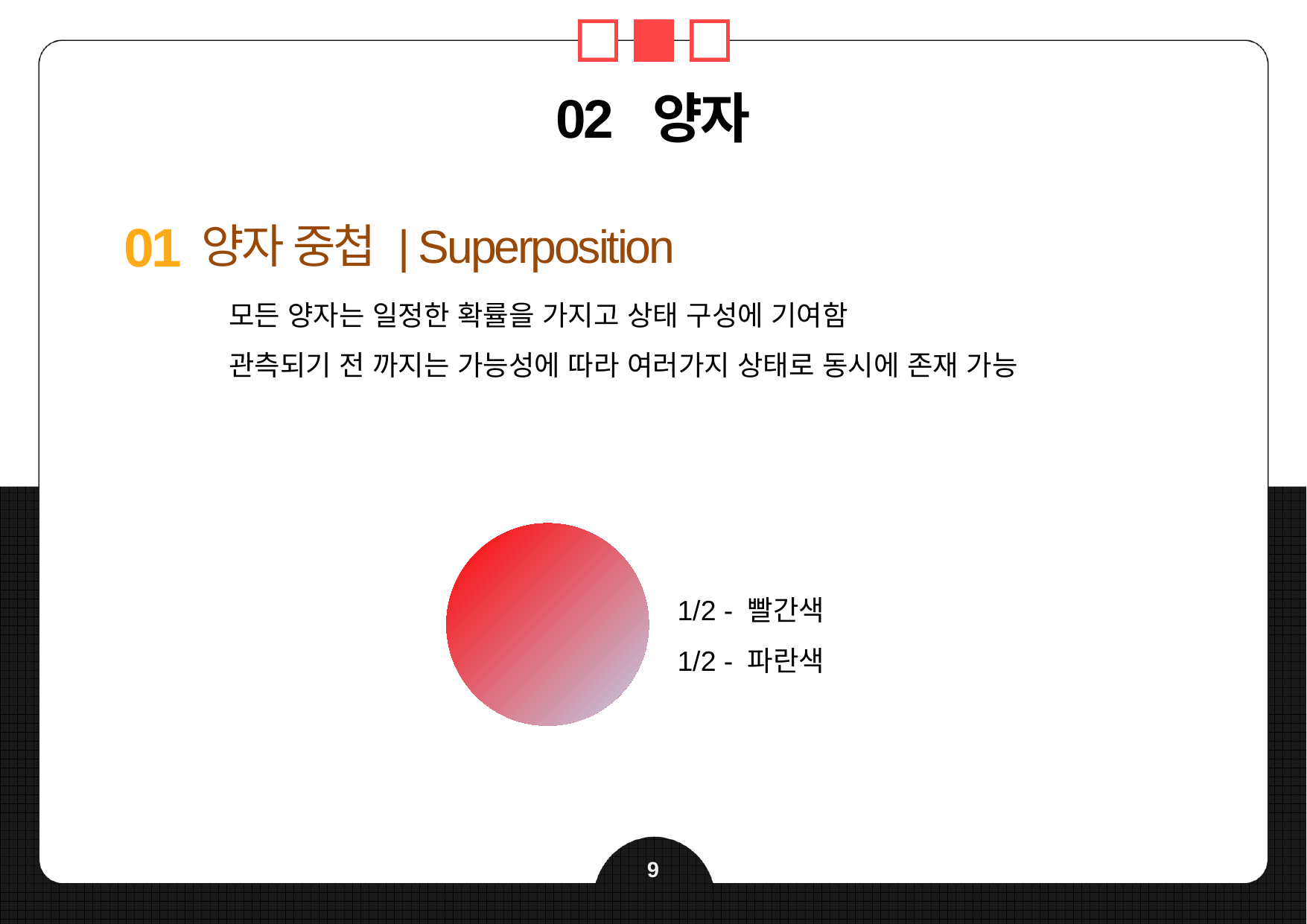

02  양자
01
양자 중첩 | Superposition
모든 양자는 일정한 확률을 가지고 상태 구성에 기여함
관측되기 전 까지는 가능성에 따라 여러가지 상태로 동시에 존재 가능

1/2 - 빨간색
1/2 - 파란색
9